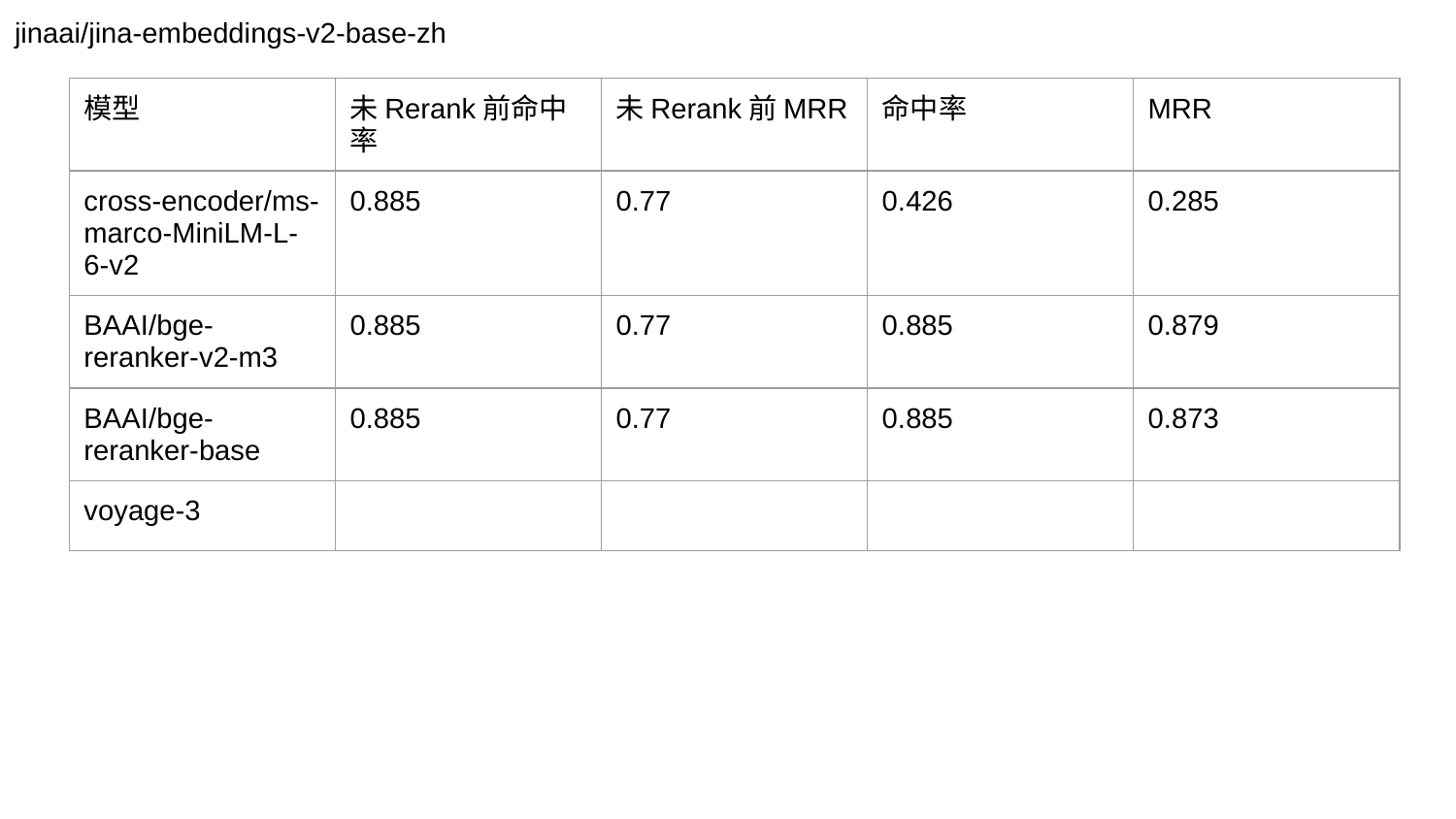

jinaai/jina-embeddings-v2-base-zh
| 模型 | 未Rerank前命中率 | 未Rerank前MRR | 命中率 | MRR |
| --- | --- | --- | --- | --- |
| cross-encoder/ms-marco-MiniLM-L-6-v2 | 0.885 | 0.77 | 0.426 | 0.285 |
| BAAI/bge-reranker-v2-m3 | 0.885 | 0.77 | 0.885 | 0.879 |
| BAAI/bge-reranker-base | 0.885 | 0.77 | 0.885 | 0.873 |
| voyage-3 |  |  |  |  |